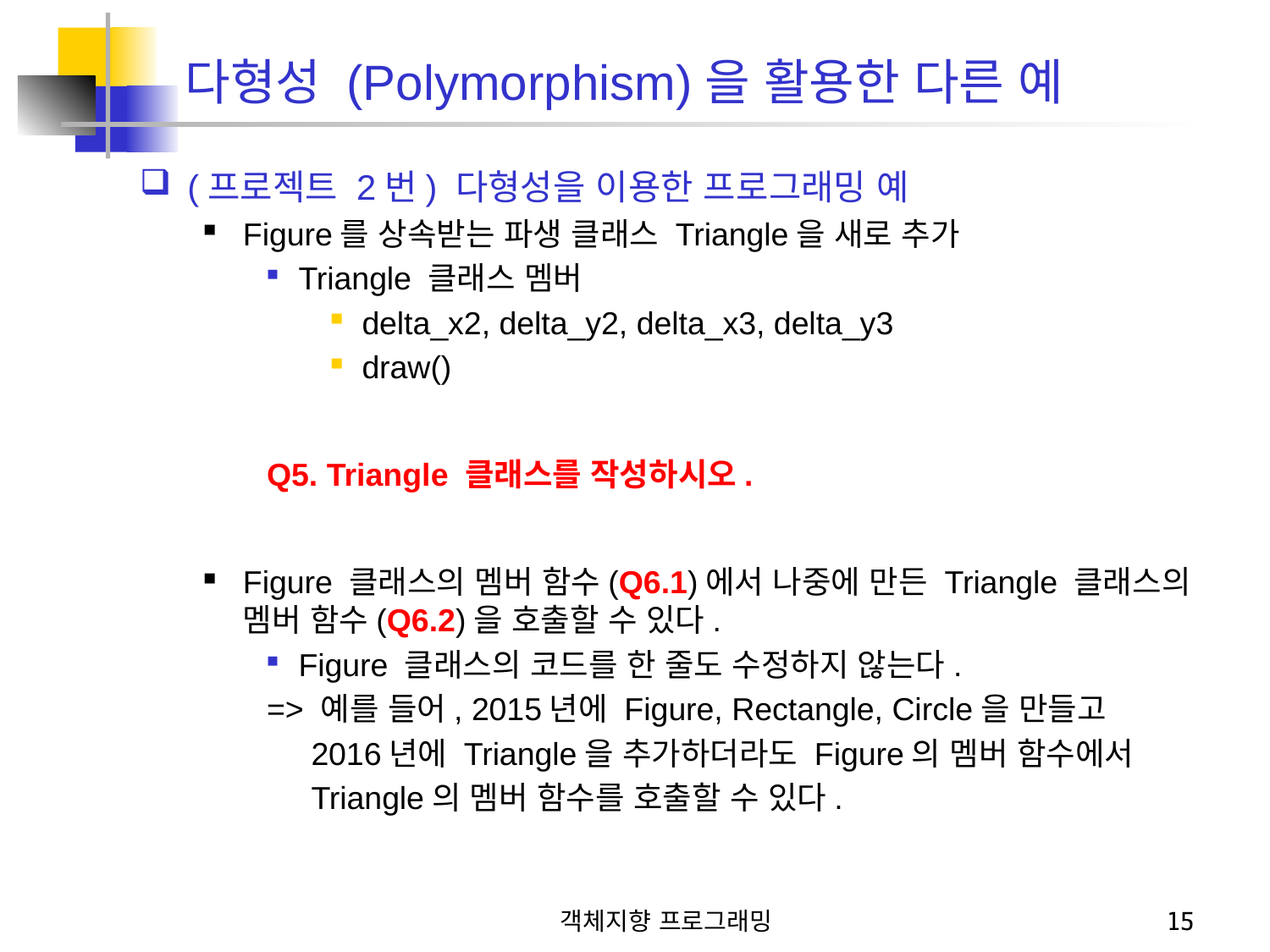

다형성 (Polymorphism)을 활용한 다른 예
(프로젝트 2번) 다형성을 이용한 프로그래밍 예
Figure를 상속받는 파생 클래스 Triangle을 새로 추가
Triangle 클래스 멤버
delta_x2, delta_y2, delta_x3, delta_y3
draw()

Q5. Triangle 클래스를 작성하시오.

Figure 클래스의 멤버 함수(Q6.1)에서 나중에 만든 Triangle 클래스의 멤버 함수(Q6.2)을 호출할 수 있다.
Figure 클래스의 코드를 한 줄도 수정하지 않는다.
=> 예를 들어, 2015년에 Figure, Rectangle, Circle을 만들고
     2016년에 Triangle을 추가하더라도 Figure의 멤버 함수에서
     Triangle의 멤버 함수를 호출할 수 있다.
객체지향 프로그래밍
15